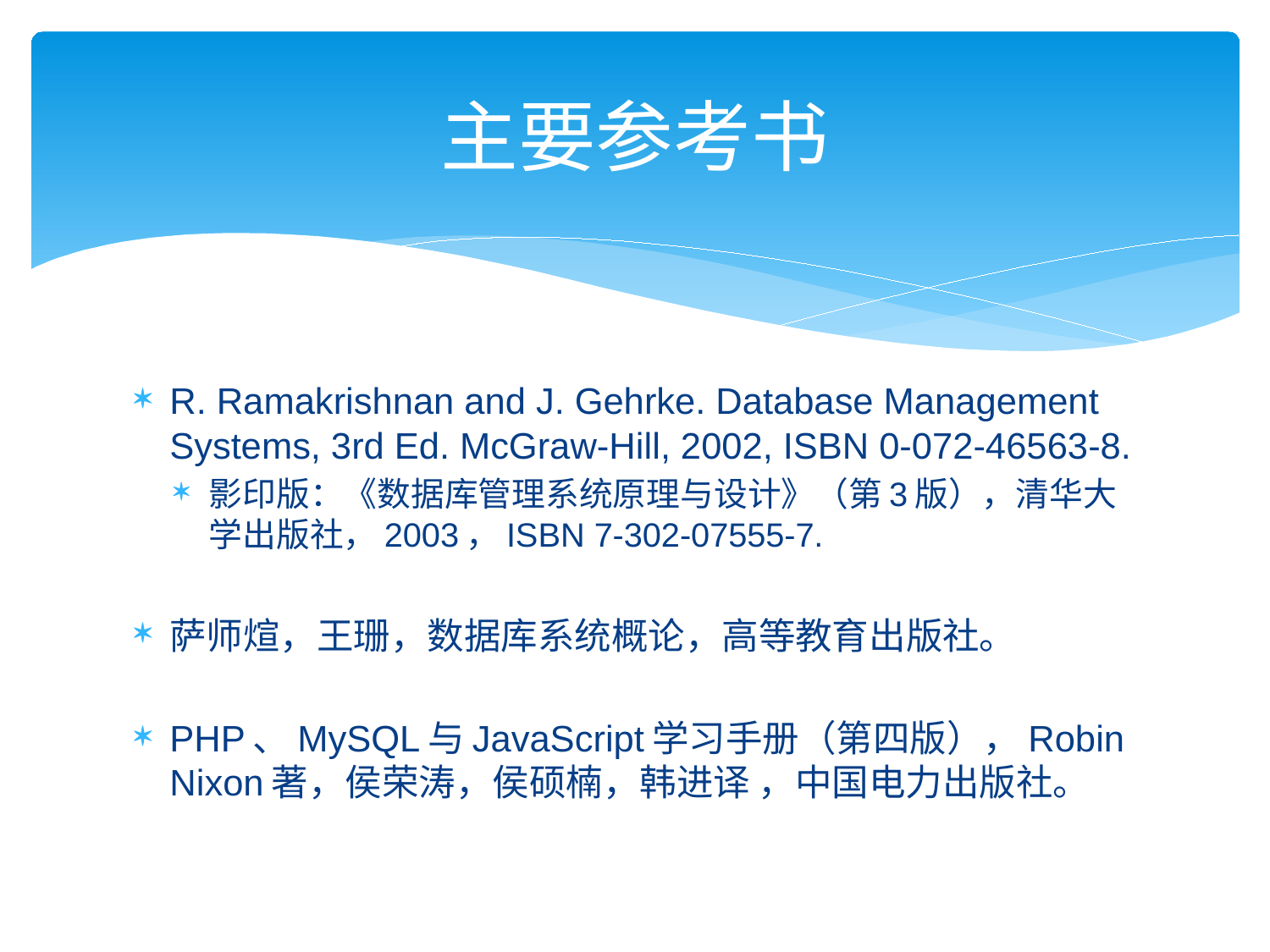

# 主要参考书
R. Ramakrishnan and J. Gehrke. Database Management Systems, 3rd Ed. McGraw-Hill, 2002, ISBN 0-072-46563-8.
影印版：《数据库管理系统原理与设计》（第3版），清华大学出版社，2003，ISBN 7-302-07555-7.

萨师煊，王珊，数据库系统概论，高等教育出版社。

PHP、MySQL与JavaScript学习手册（第四版），Robin Nixon著，侯荣涛，侯硕楠，韩进译 ，中国电力出版社。